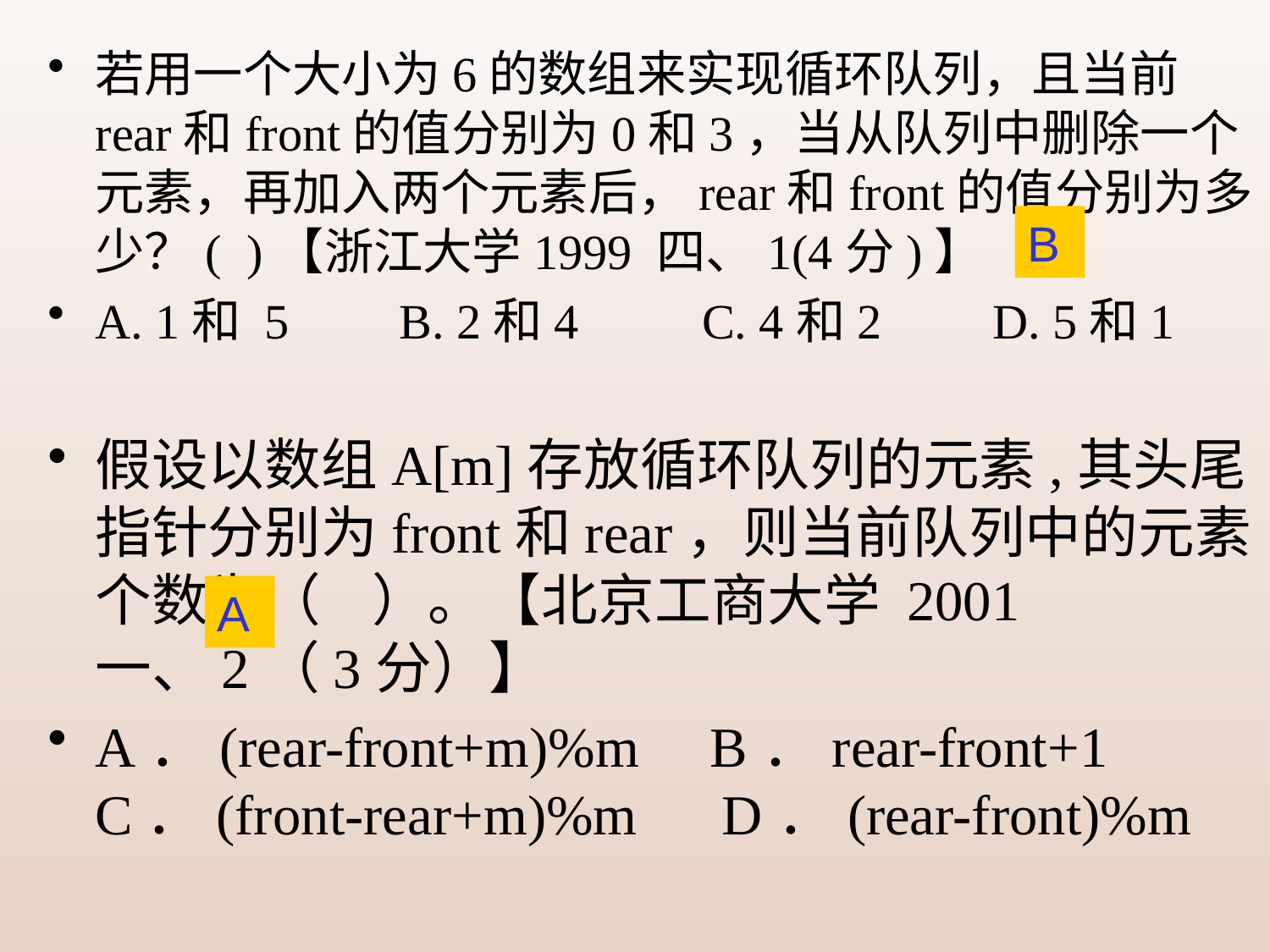

若用一个大小为6的数组来实现循环队列，且当前rear和front的值分别为0和3，当从队列中删除一个元素，再加入两个元素后，rear和front的值分别为多少？(  )【浙江大学1999 四、1(4分)】
A. 1和 5         B. 2和4          C. 4和2         D. 5和1

假设以数组A[m]存放循环队列的元素,其头尾指针分别为front和rear，则当前队列中的元素个数为（    ）。【北京工商大学 2001 一、2（3分）】
A．(rear-front+m)%m     B．rear-front+1      C．(front-rear+m)%m      D．(rear-front)%m
B
A